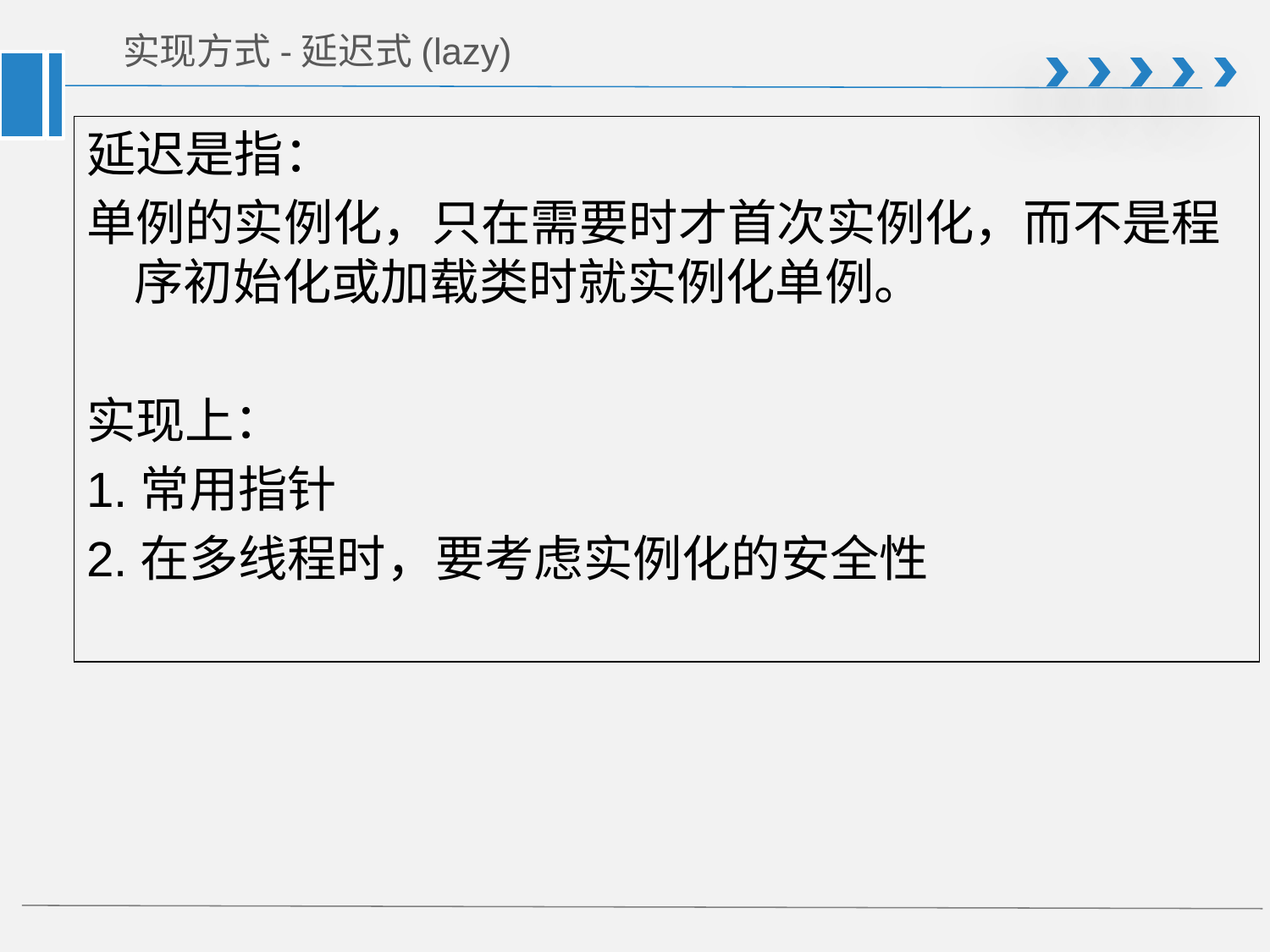

# 实现方式-延迟式(lazy)
延迟是指：
单例的实例化，只在需要时才首次实例化，而不是程序初始化或加载类时就实例化单例。

实现上：
1.常用指针
2.在多线程时，要考虑实例化的安全性